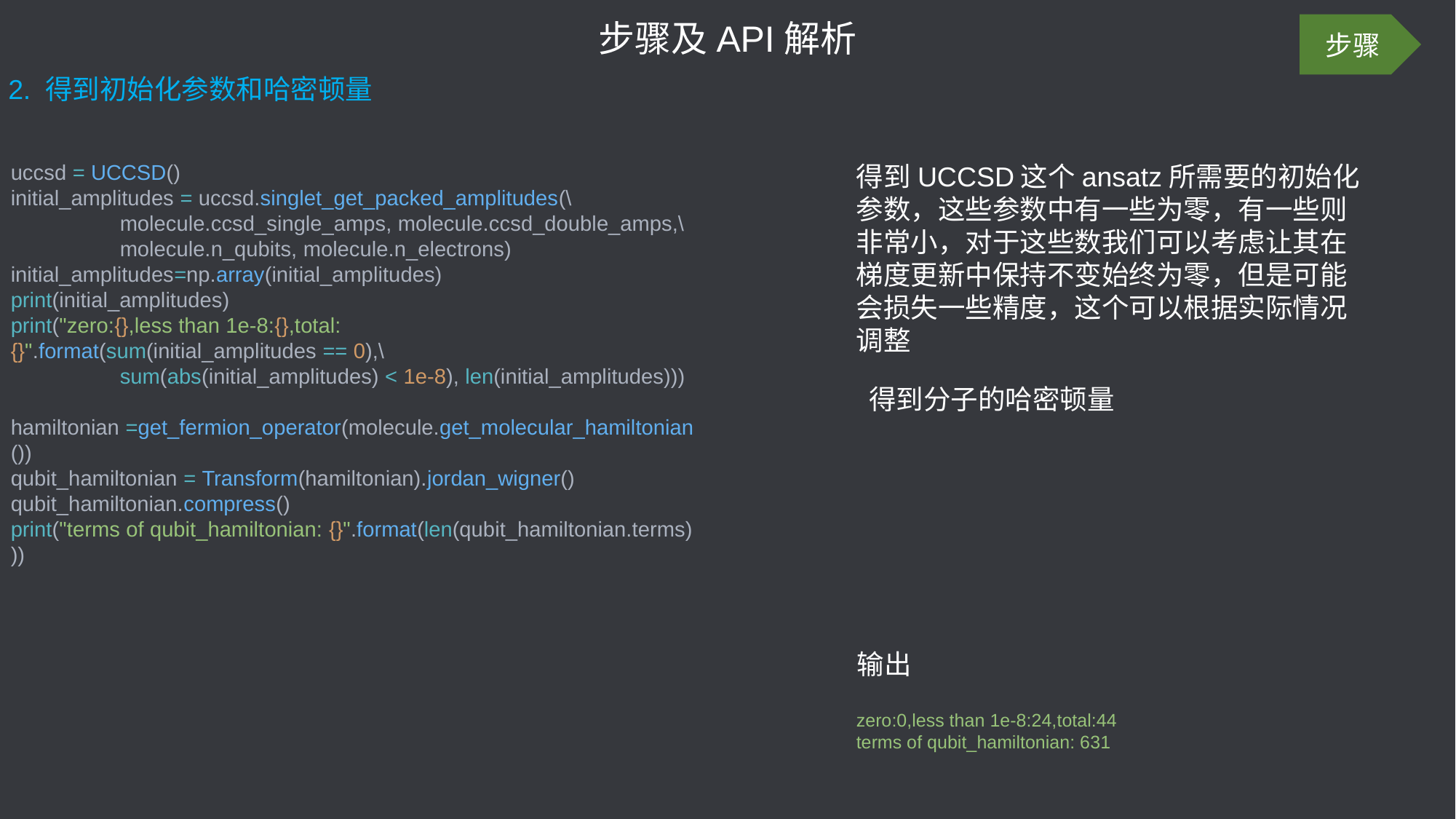

步骤及API解析
步骤
2. 得到初始化参数和哈密顿量
uccsd = UCCSD()
initial_amplitudes = uccsd.singlet_get_packed_amplitudes(\
	molecule.ccsd_single_amps, molecule.ccsd_double_amps,\
	molecule.n_qubits, molecule.n_electrons)
initial_amplitudes=np.array(initial_amplitudes)
print(initial_amplitudes)
print("zero:{},less than 1e-8:{},total:{}".format(sum(initial_amplitudes == 0),\
	sum(abs(initial_amplitudes) < 1e-8), len(initial_amplitudes)))
hamiltonian =get_fermion_operator(molecule.get_molecular_hamiltonian())
qubit_hamiltonian = Transform(hamiltonian).jordan_wigner()
qubit_hamiltonian.compress()
print("terms of qubit_hamiltonian: {}".format(len(qubit_hamiltonian.terms)))
得到UCCSD这个ansatz所需要的初始化参数，这些参数中有一些为零，有一些则非常小，对于这些数我们可以考虑让其在梯度更新中保持不变始终为零，但是可能会损失一些精度，这个可以根据实际情况调整
得到分子的哈密顿量
输出
zero:0,less than 1e-8:24,total:44
terms of qubit_hamiltonian: 631